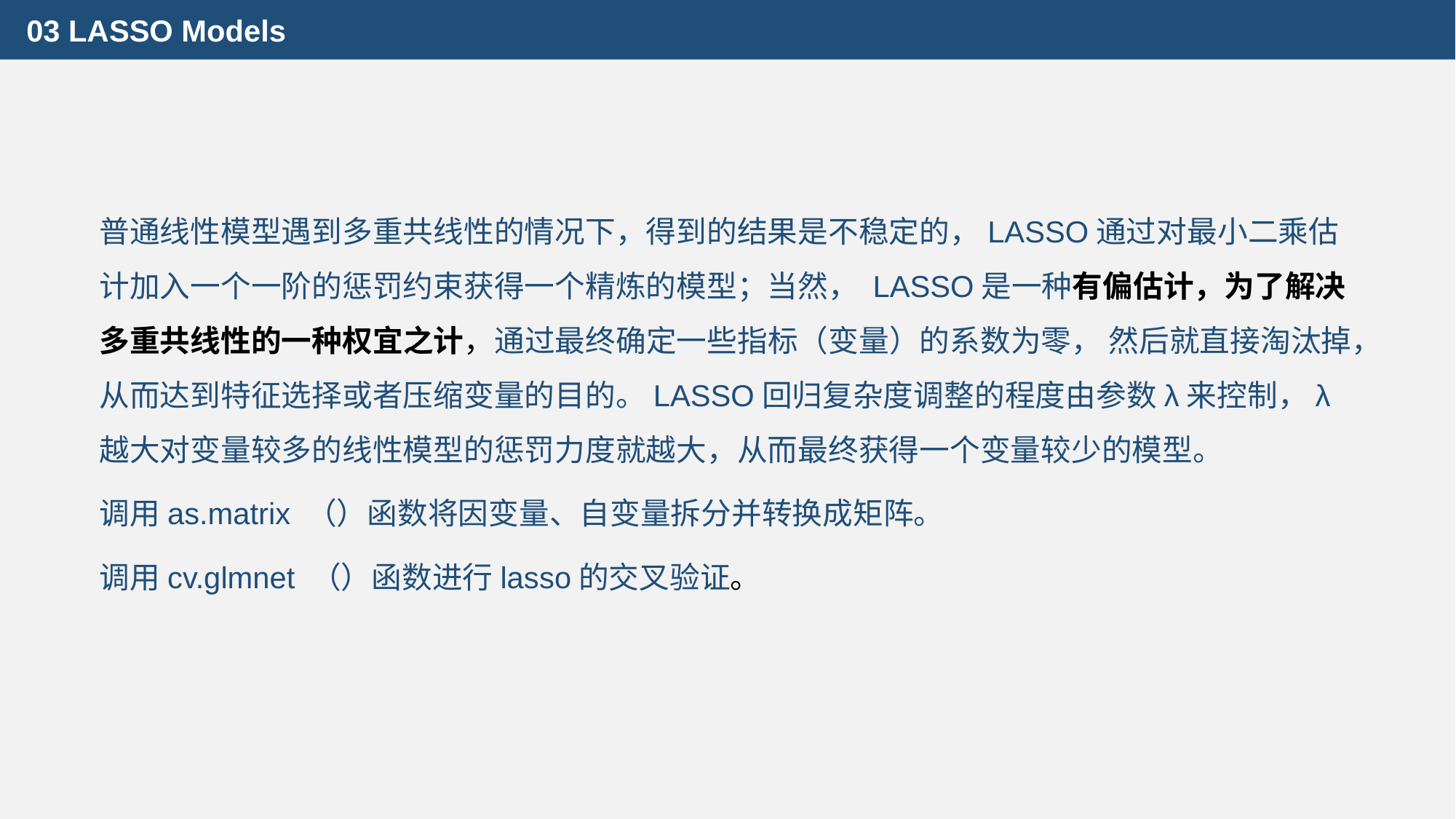

03 LASSO Models
普通线性模型遇到多重共线性的情况下，得到的结果是不稳定的，LASSO通过对最小二乘估计加入一个一阶的惩罚约束获得一个精炼的模型；当然， LASSO是一种有偏估计，为了解决多重共线性的一种权宜之计，通过最终确定一些指标（变量）的系数为零， 然后就直接淘汰掉，从而达到特征选择或者压缩变量的目的。LASSO回归复杂度调整的程度由参数λ来控制，λ越大对变量较多的线性模型的惩罚力度就越大，从而最终获得一个变量较少的模型。
调用as.matrix （）函数将因变量、自变量拆分并转换成矩阵。
调用cv.glmnet （）函数进行lasso的交叉验证。